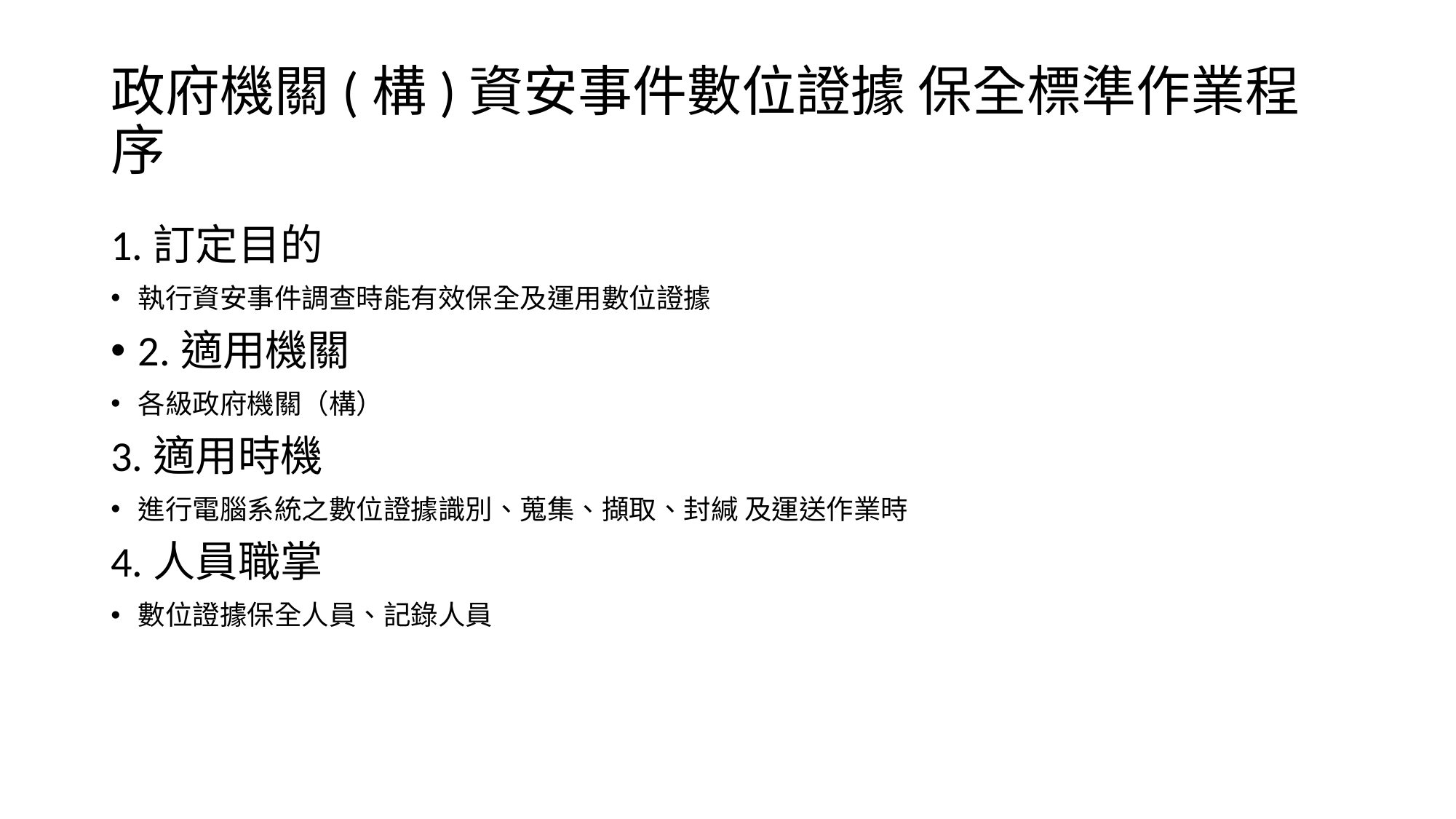

# 政府機關(構)資安事件數位證據 保全標準作業程序
1.訂定目的
執行資安事件調查時能有效保全及運用數位證據
2.適用機關
各級政府機關（構）
3.適用時機
進行電腦系統之數位證據識別、蒐集、擷取、封緘 及運送作業時
4.人員職掌
數位證據保全人員、記錄人員